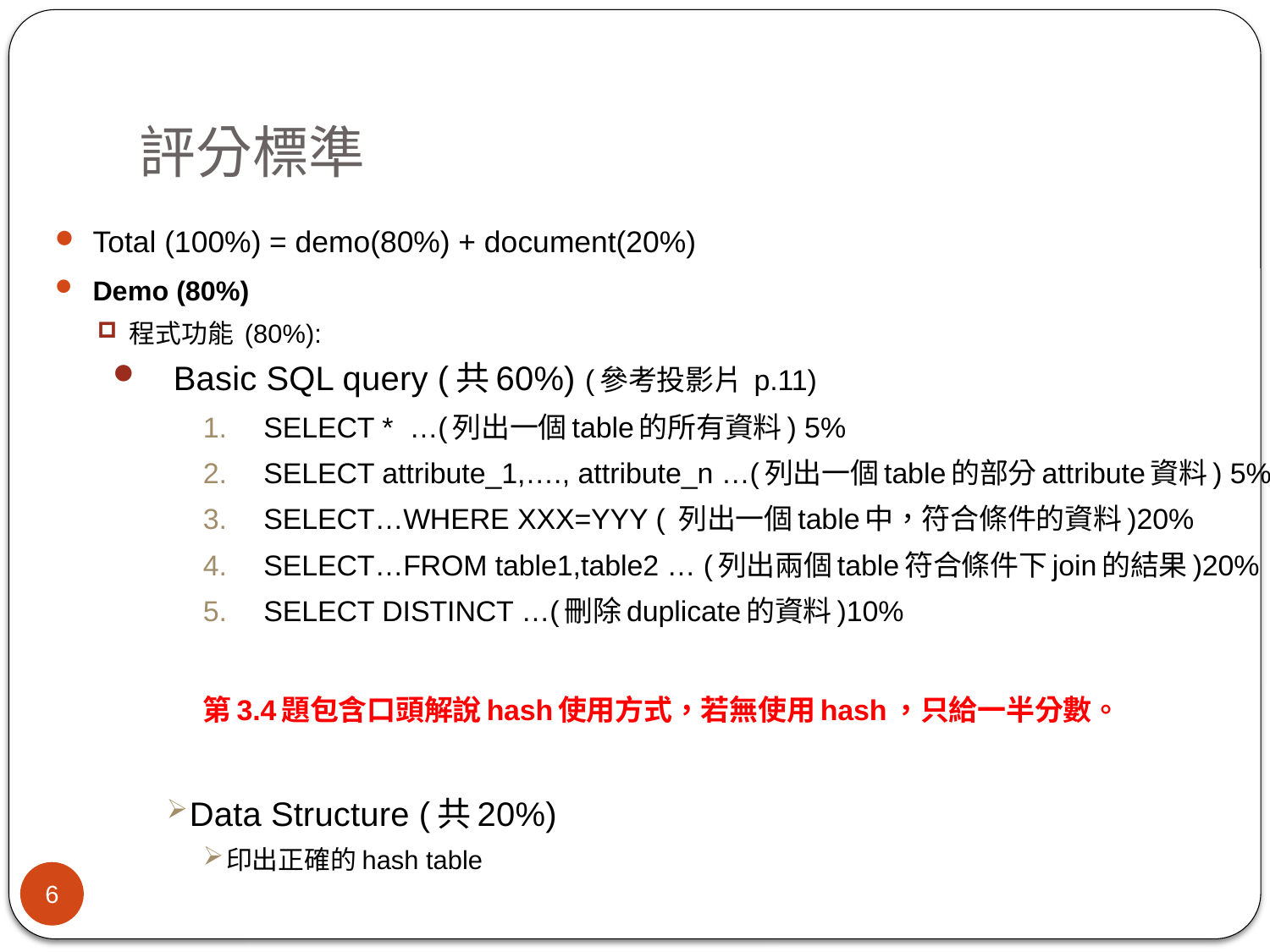

# 評分標準
Total (100%) = demo(80%) + document(20%)
Demo (80%)
程式功能 (80%):
Basic SQL query (共60%) (參考投影片 p.11)
SELECT *  …(列出一個table的所有資料) 5%
SELECT attribute_1,…., attribute_n …(列出一個table的部分attribute資料) 5%
SELECT…WHERE XXX=YYY ( 列出一個table中，符合條件的資料)20%
SELECT…FROM table1,table2 … (列出兩個table符合條件下join的結果)20%
SELECT DISTINCT …(刪除duplicate的資料)10%

第3.4題包含口頭解說hash使用方式，若無使用hash，只給一半分數。

Data Structure (共20%)
印出正確的hash table

6